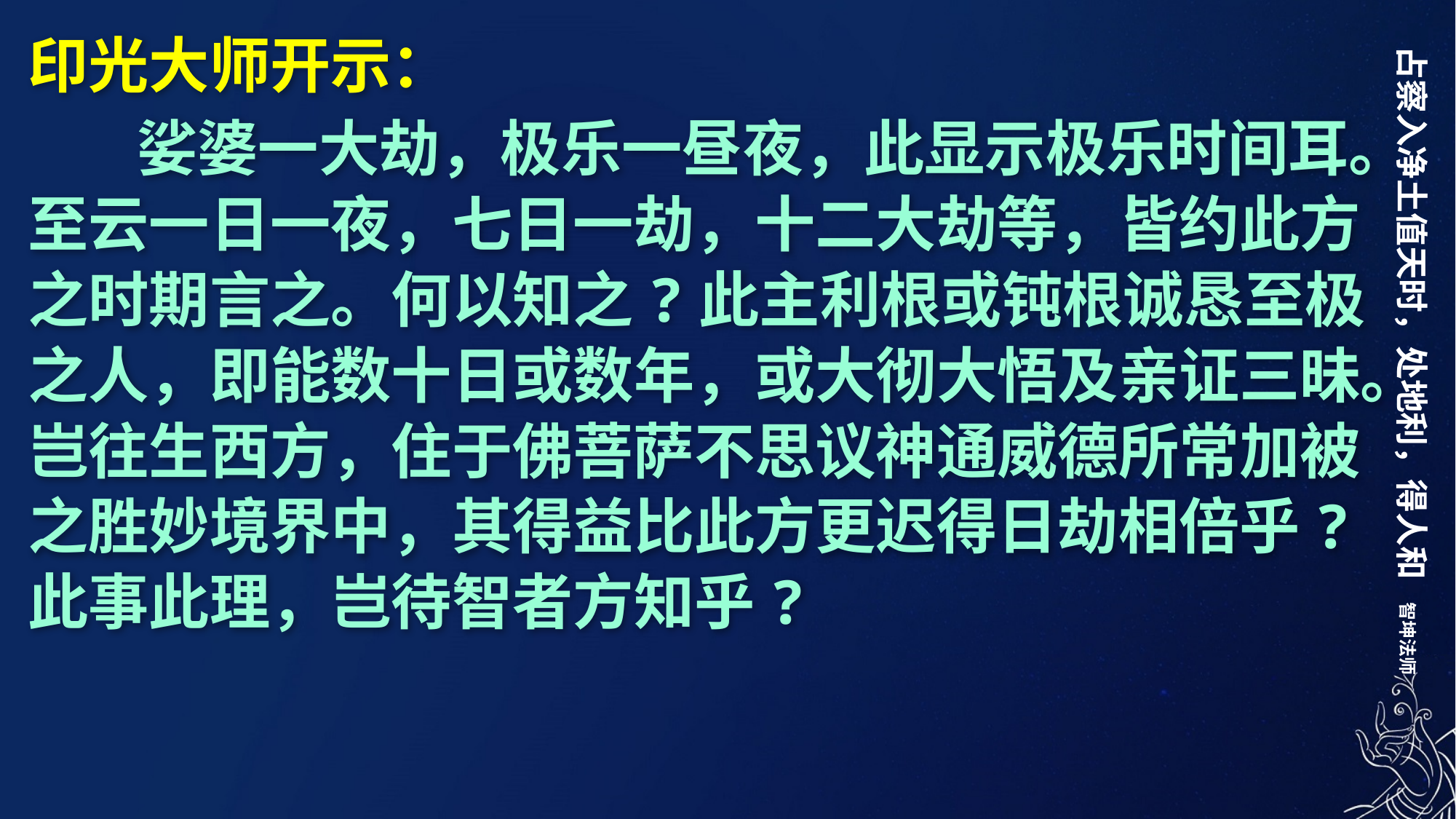

印光大师开示：
	娑婆一大劫，极乐一昼夜，此显示极乐时间耳。至云一日一夜，七日一劫，十二大劫等，皆约此方之时期言之。何以知之?此主利根或钝根诚恳至极之人，即能数十日或数年，或大彻大悟及亲证三昧。岂往生西方，住于佛菩萨不思议神通威德所常加被之胜妙境界中，其得益比此方更迟得日劫相倍乎?此事此理，岂待智者方知乎?